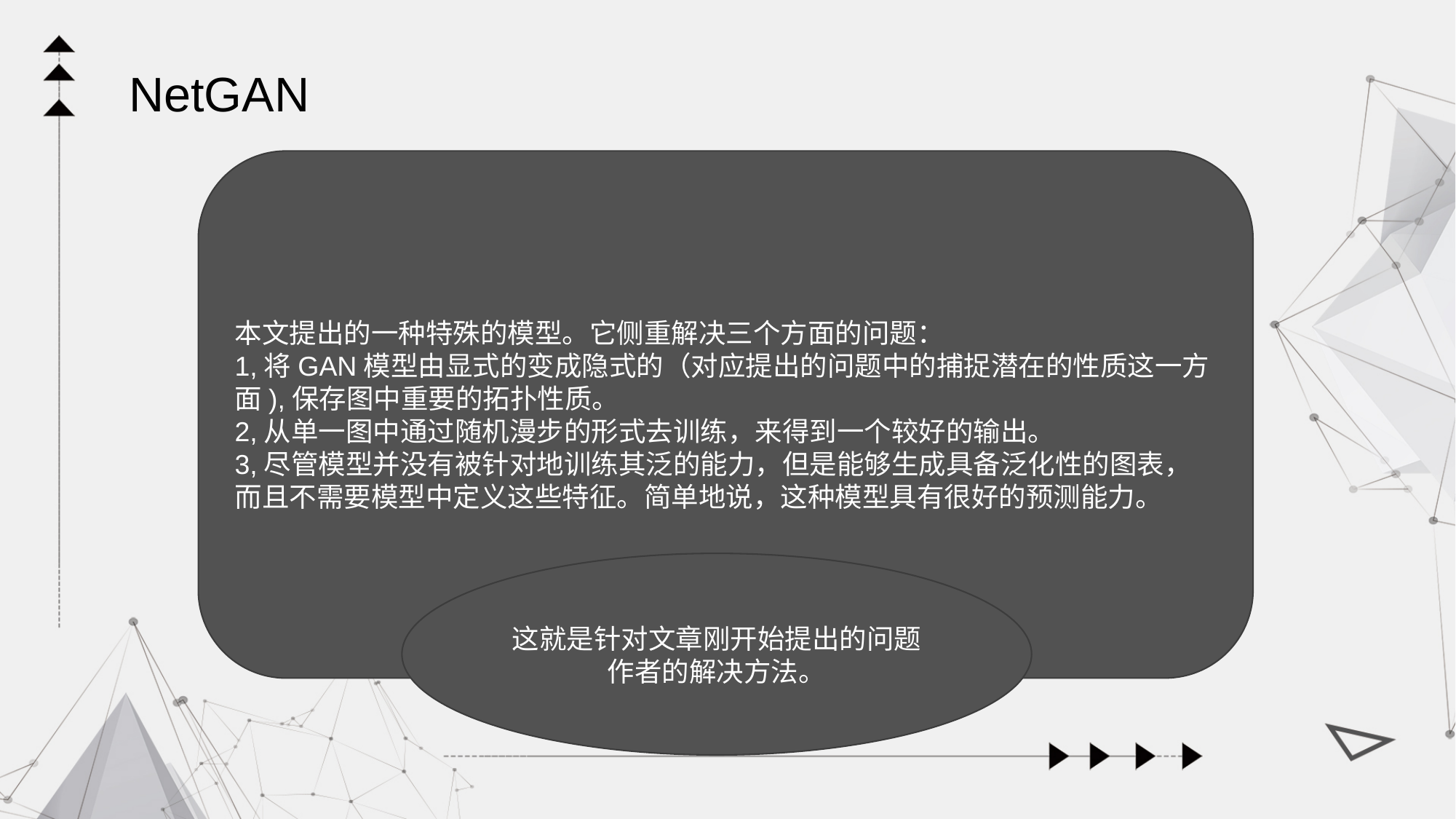

NetGAN
本文提出的一种特殊的模型。它侧重解决三个方面的问题：
1,将GAN模型由显式的变成隐式的（对应提出的问题中的捕捉潜在的性质这一方面),保存图中重要的拓扑性质。
2,从单一图中通过随机漫步的形式去训练，来得到一个较好的输出。
3,尽管模型并没有被针对地训练其泛的能力，但是能够生成具备泛化性的图表，而且不需要模型中定义这些特征。简单地说，这种模型具有很好的预测能力。
这就是针对文章刚开始提出的问题作者的解决方法。